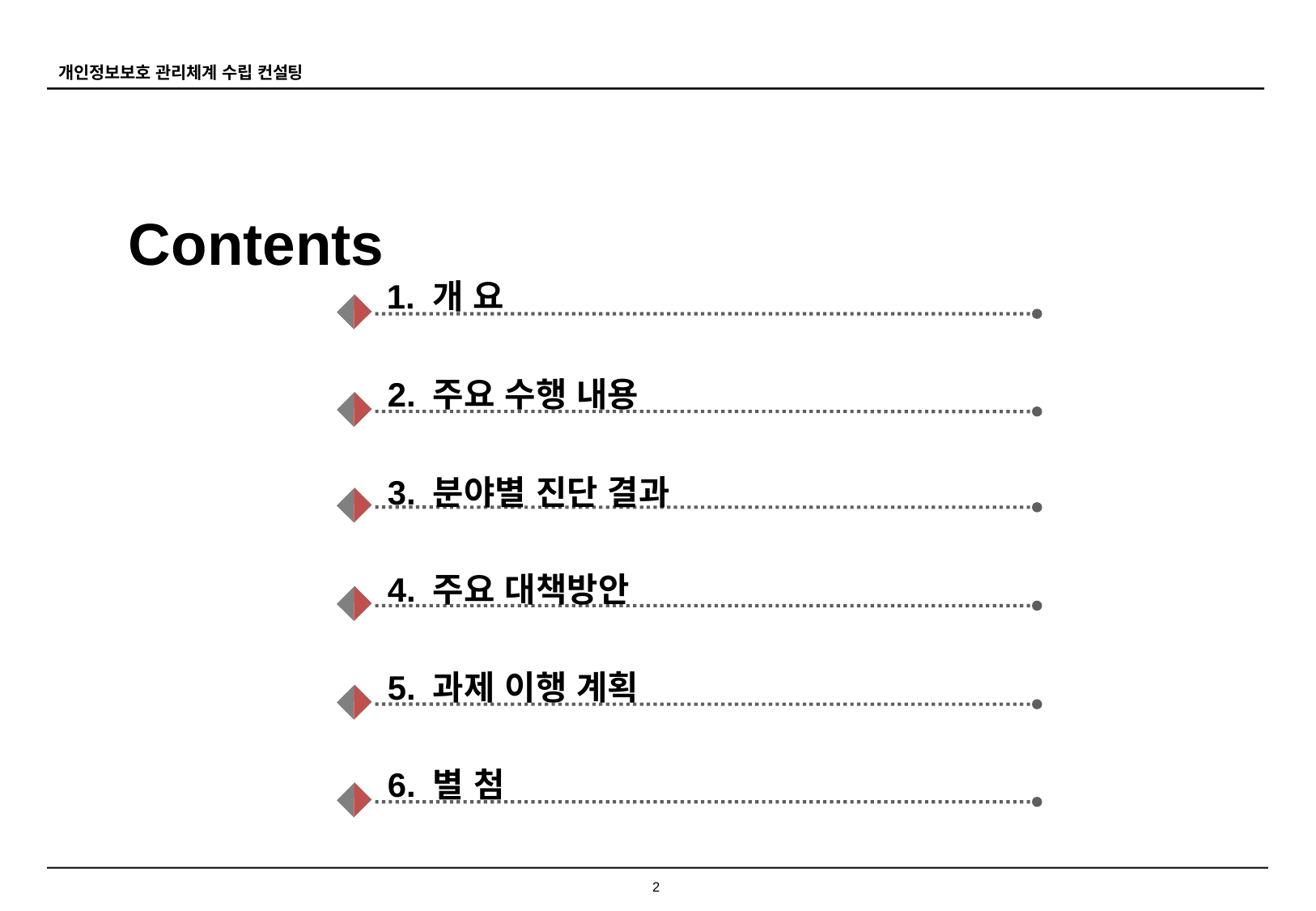

Contents
1. 개 요

2. 주요 수행 내용

3. 분야별 진단 결과

4. 주요 대책방안

5. 과제 이행 계획

6. 별 첨